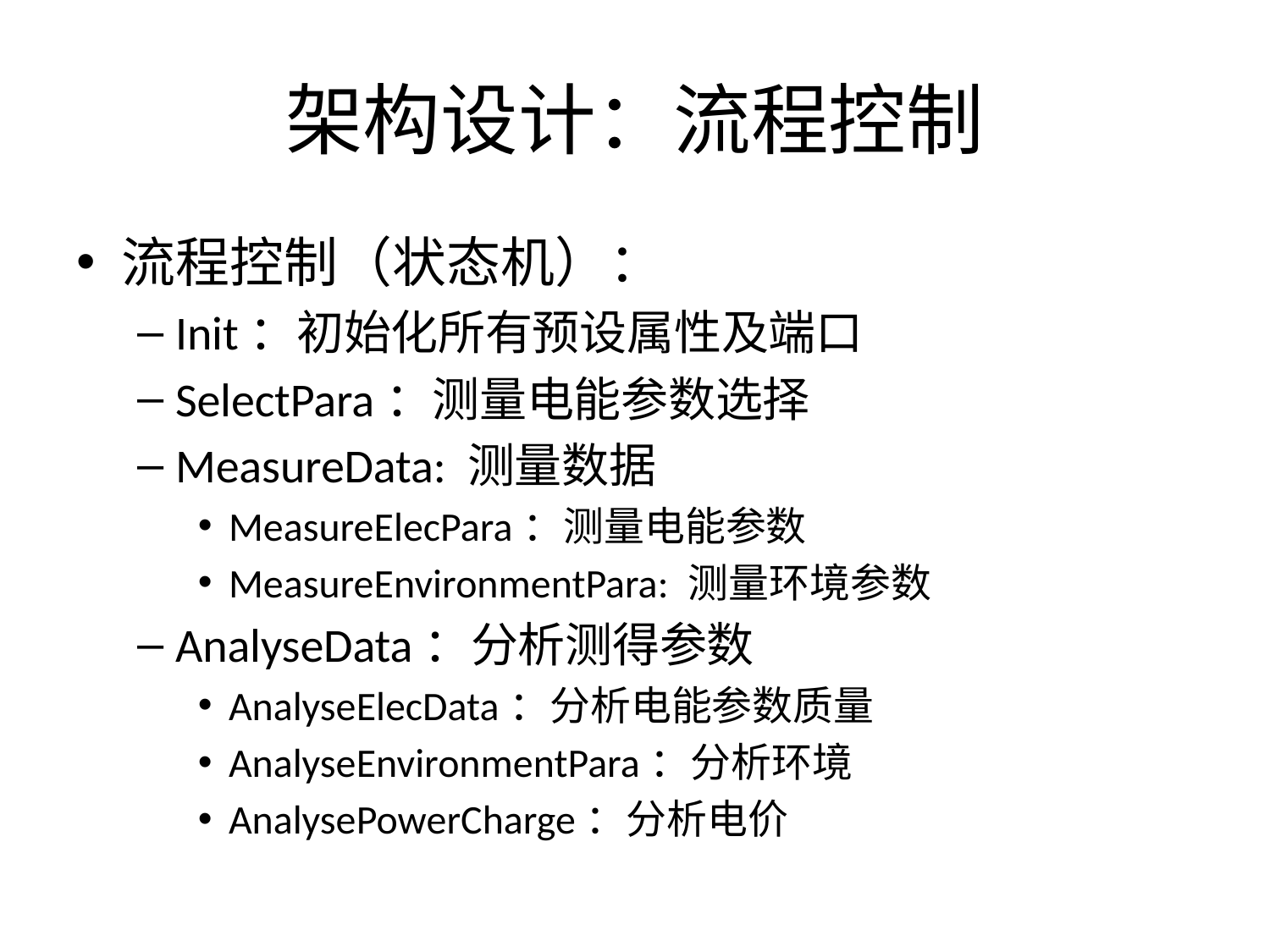

# 架构设计：流程控制
流程控制（状态机）：
Init：初始化所有预设属性及端口
SelectPara：测量电能参数选择
MeasureData: 测量数据
MeasureElecPara：测量电能参数
MeasureEnvironmentPara: 测量环境参数
AnalyseData：分析测得参数
AnalyseElecData：分析电能参数质量
AnalyseEnvironmentPara：分析环境
AnalysePowerCharge：分析电价